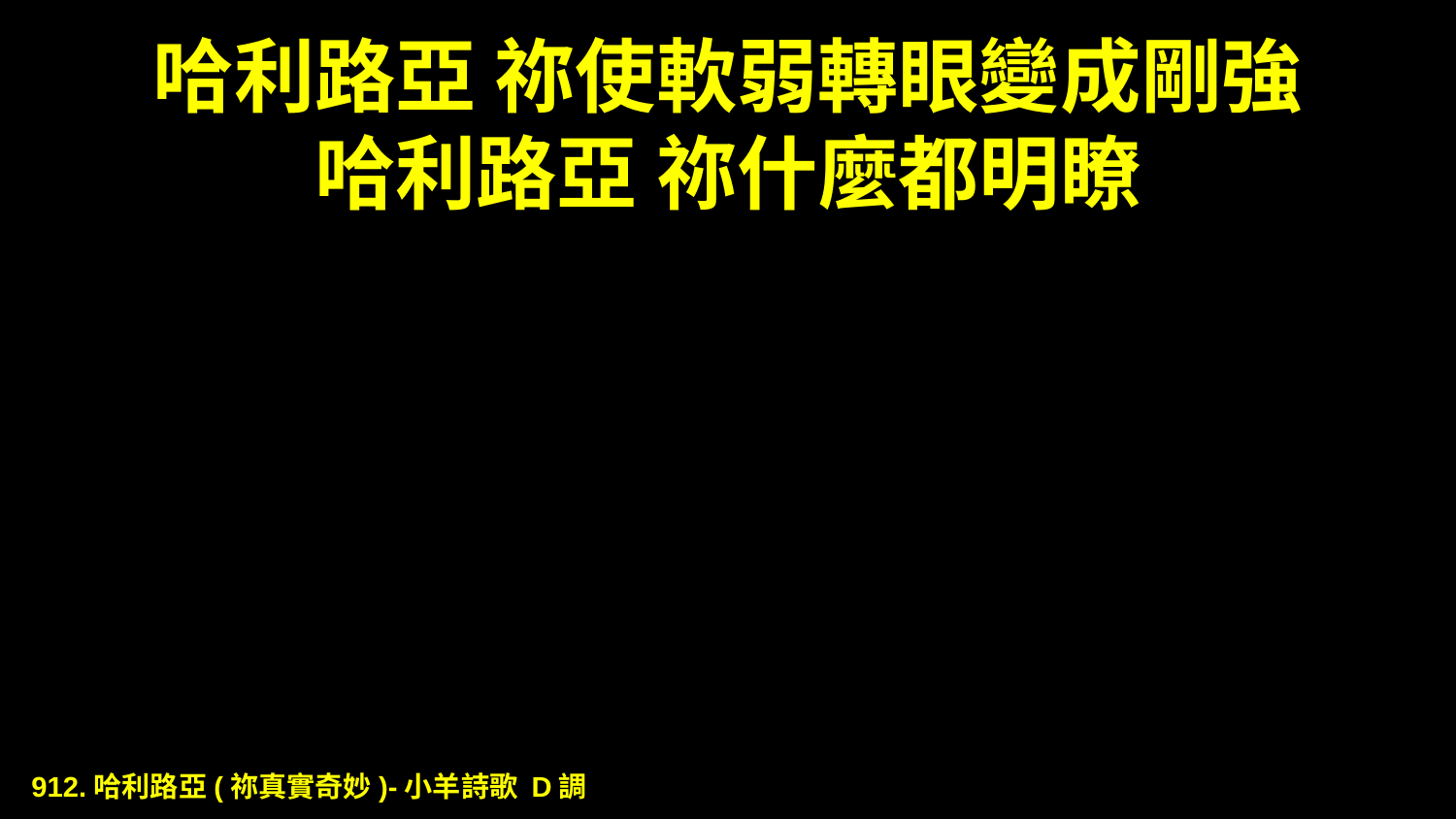

# 哈利路亞 祢使軟弱轉眼變成剛強 哈利路亞 祢什麼都明瞭
912.哈利路亞(祢真實奇妙)-小羊詩歌 D調